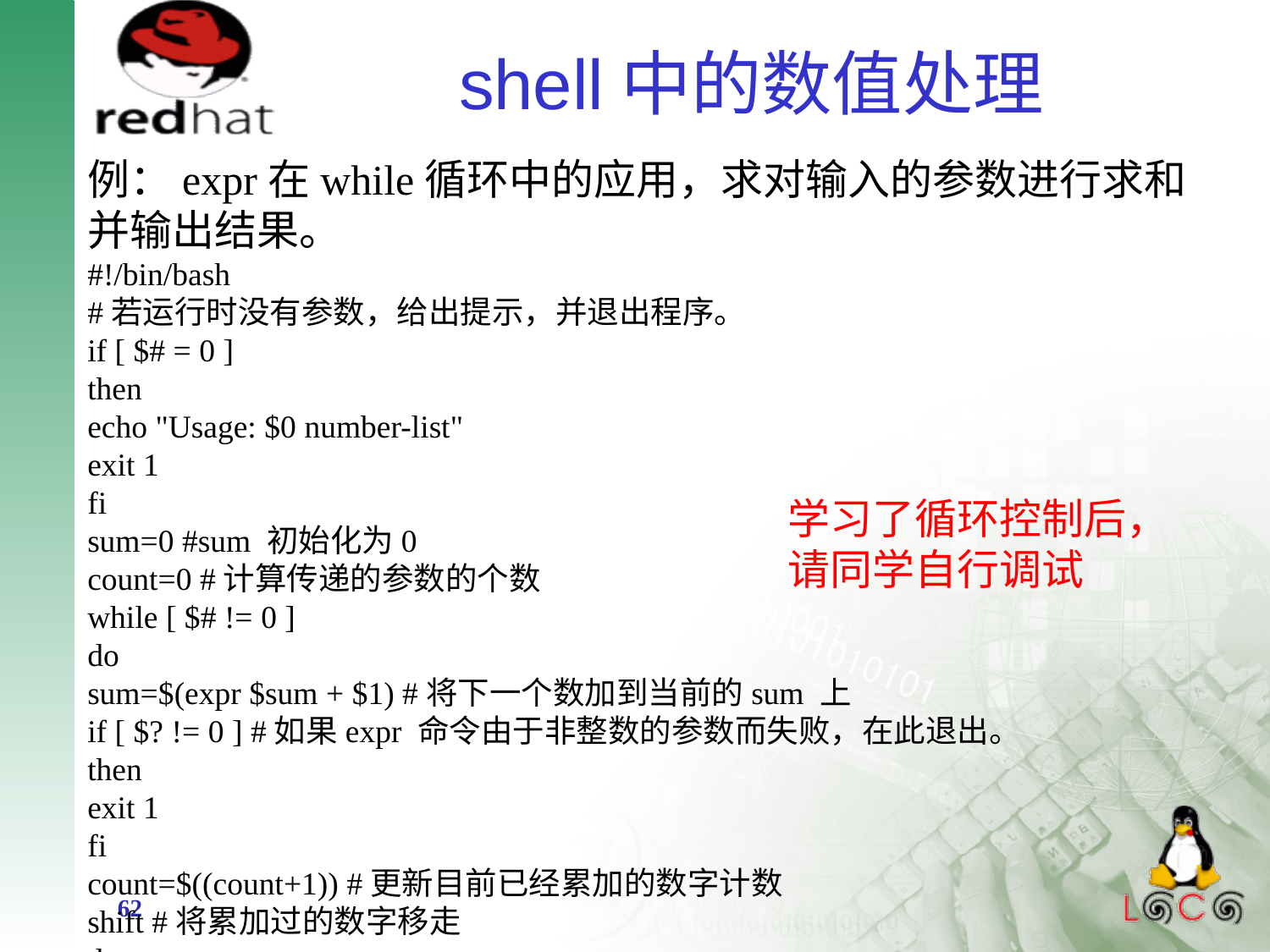

shell中的数值处理
例：expr在while循环中的应用，求对输入的参数进行求和并输出结果。
#!/bin/bash
#若运行时没有参数，给出提示，并退出程序。
if [ $# = 0 ]
then
echo "Usage: $0 number-list"
exit 1
fi
sum=0 #sum 初始化为0
count=0 #计算传递的参数的个数
while [ $# != 0 ]
do
sum=$(expr $sum + $1) #将下一个数加到当前的sum 上
if [ $? != 0 ] #如果expr 命令由于非整数的参数而失败，在此退出。
then
exit 1
fi
count=$((count+1)) #更新目前已经累加的数字计数
shift #将累加过的数字移走
done
#显示最后计算参数个数及累加数
echo "The sum of the given $count numbers is $sum."
exit 0
学习了循环控制后，请同学自行调试
62